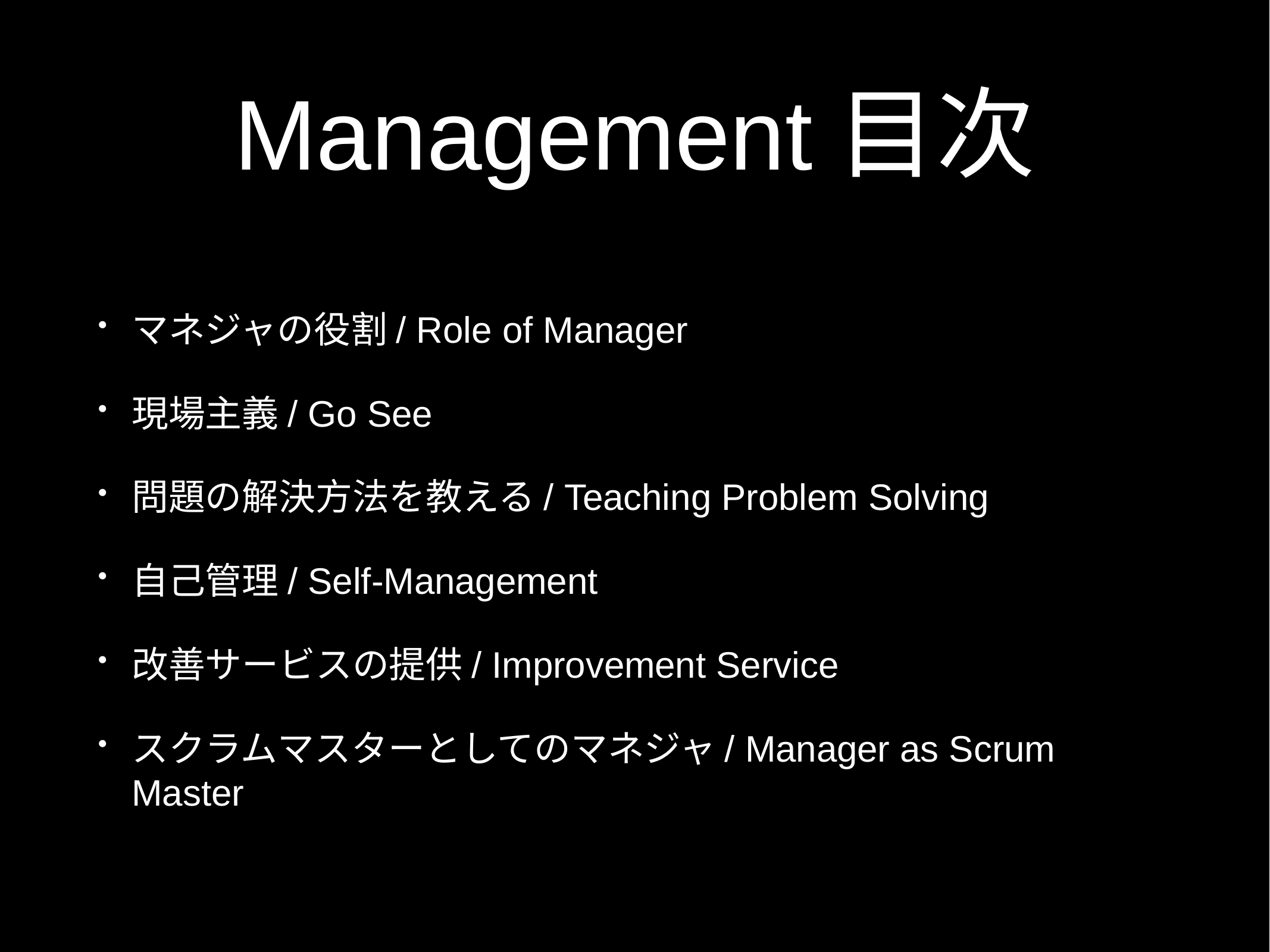

# Management目次
マネジャの役割/ Role of Manager
現場主義/ Go See
問題の解決方法を教える/ Teaching Problem Solving
自己管理/ Self-Management
改善サービスの提供/ Improvement Service
スクラムマスターとしてのマネジャ/ Manager as Scrum Master